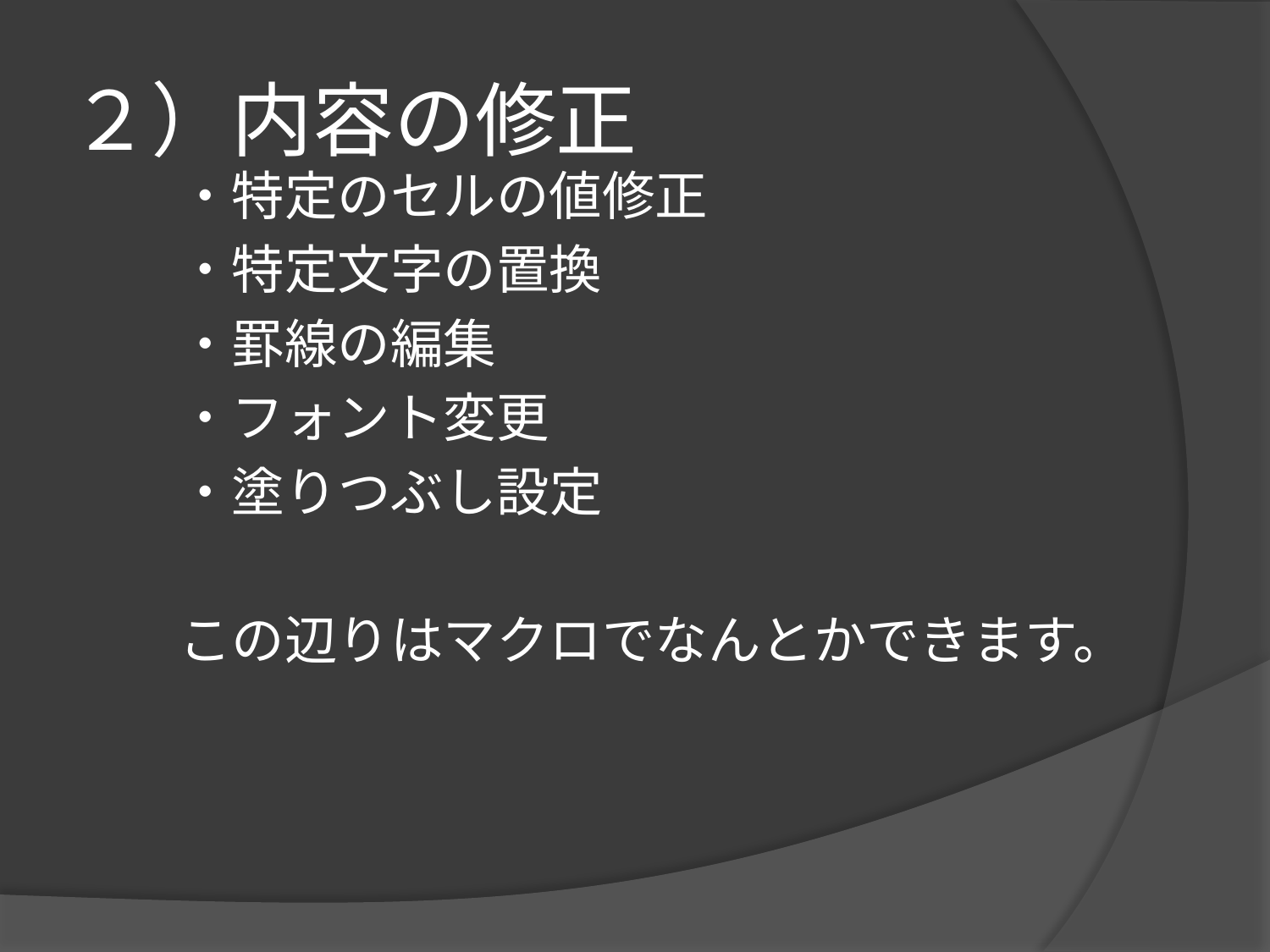

# ２）内容の修正
・特定のセルの値修正
・特定文字の置換
・罫線の編集
・フォント変更
・塗りつぶし設定

この辺りはマクロでなんとかできます。